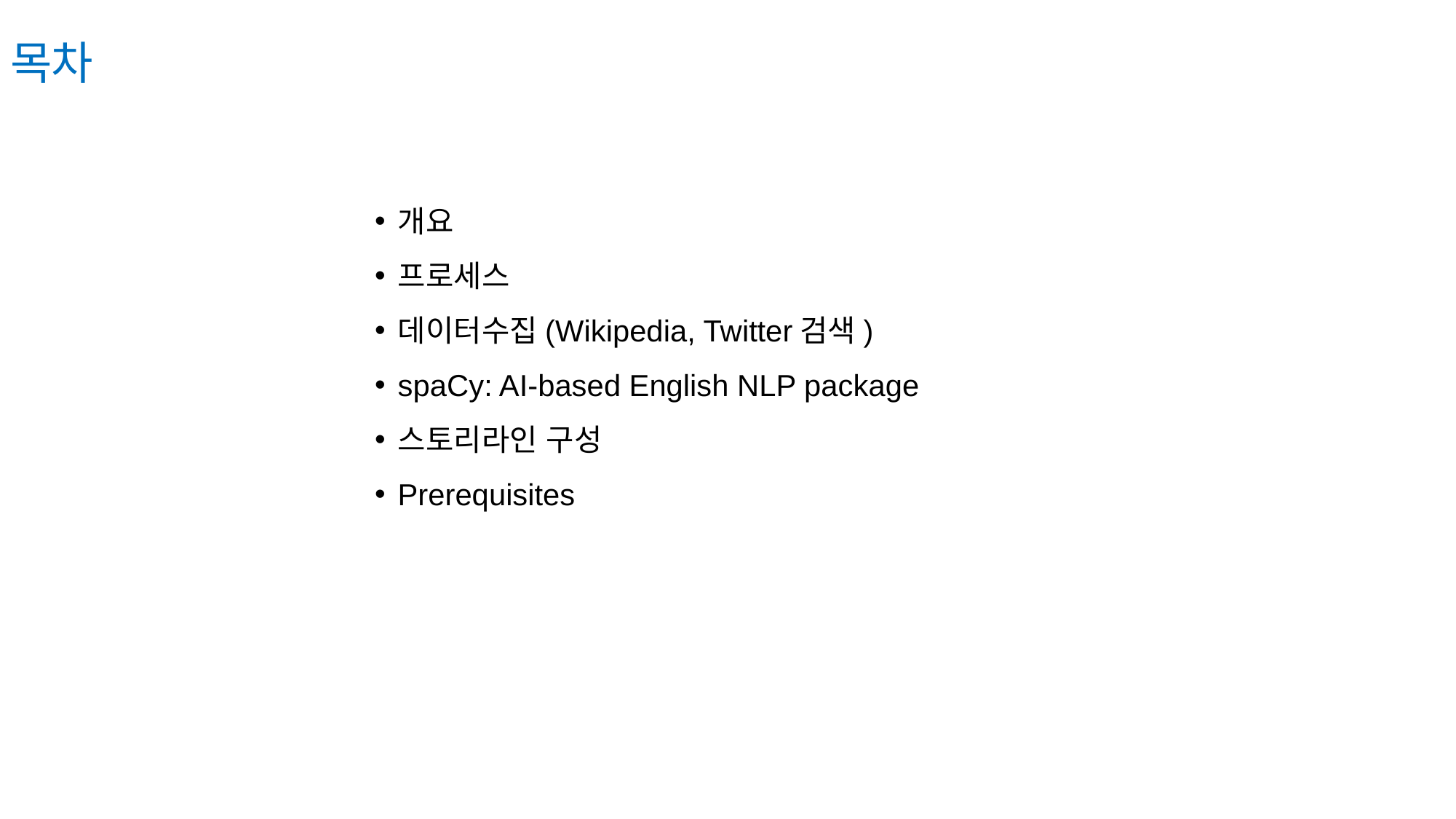

목차
개요
프로세스
데이터수집(Wikipedia, Twitter검색)
spaCy: AI-based English NLP package
스토리라인 구성
Prerequisites